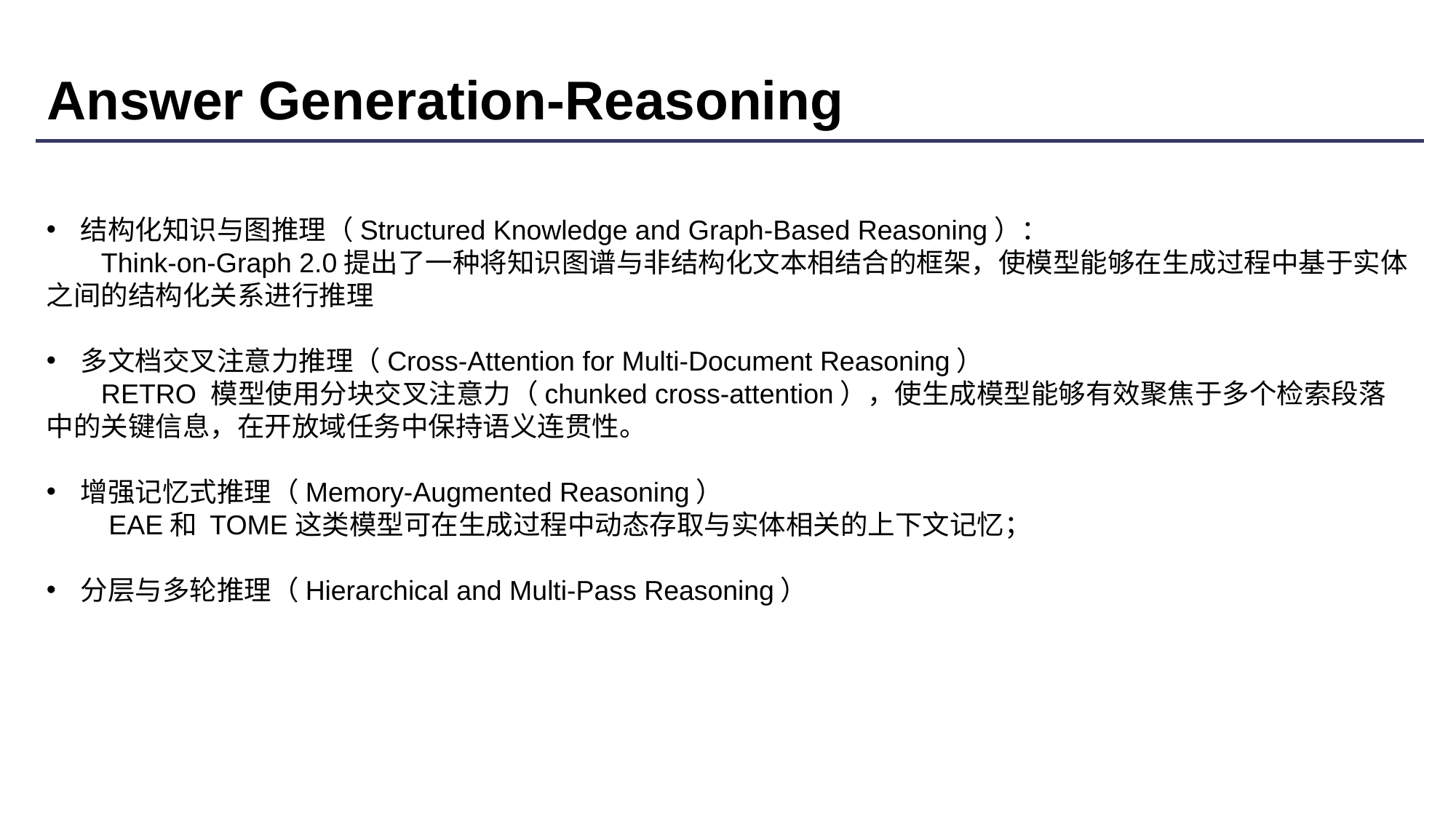

# Answer Generation-Reasoning

结构化知识与图推理（Structured Knowledge and Graph-Based Reasoning）：
Think-on-Graph 2.0提出了一种将知识图谱与非结构化文本相结合的框架，使模型能够在生成过程中基于实体之间的结构化关系进行推理

多文档交叉注意力推理（Cross-Attention for Multi-Document Reasoning）
RETRO 模型使用分块交叉注意力（chunked cross-attention），使生成模型能够有效聚焦于多个检索段落中的关键信息，在开放域任务中保持语义连贯性。

增强记忆式推理（Memory-Augmented Reasoning）
 EAE和 TOME这类模型可在生成过程中动态存取与实体相关的上下文记忆；

分层与多轮推理（Hierarchical and Multi-Pass Reasoning）
18